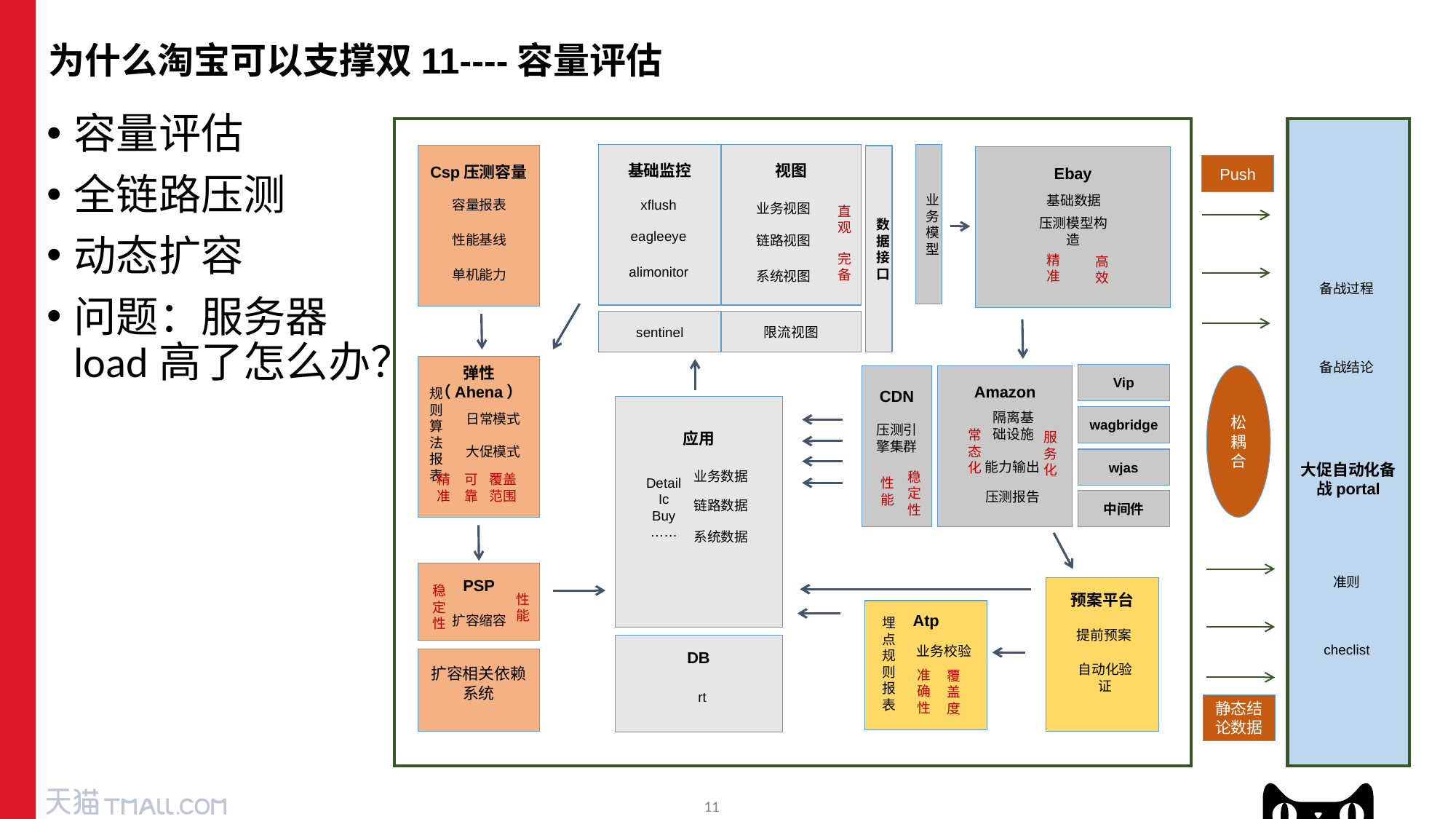

# 为什么淘宝可以支撑双11----容量评估
容量评估
全链路压测
动态扩容
问题：服务器load高了怎么办？

大促自动化备战portal

基础监控

视图

业务
模型
数据接口

Csp压测容量

Ebay

Push

基础数据

容量报表

xflush

直观

业务视图

压测模型构造

eagleeye

性能基线

链路视图

完备
精准
高效

alimonitor

备战过程

单机能力

系统视图

sentinel
限流视图

备战结论

弹性（Ahena）

Vip

CDN

压测引擎集群

Amazon

松耦合

规则算法报表

应用

隔离基础设施

日常模式

wagbridge
常态化
服务化

大促模式

能力输出

Detail
Ic
Buy
……

wjas

业务数据

精准
可靠
覆盖范围
性能
稳定性

压测报告

链路数据

中间件

系统数据

准则

PSP

稳定性
性能

预案平台

扩容缩容

checlist

Atp

提前预案

业务校验

埋点
规则报表

DB

扩容相关依赖系统

自动化验证

准确性
覆盖度

rt

静态结论数据